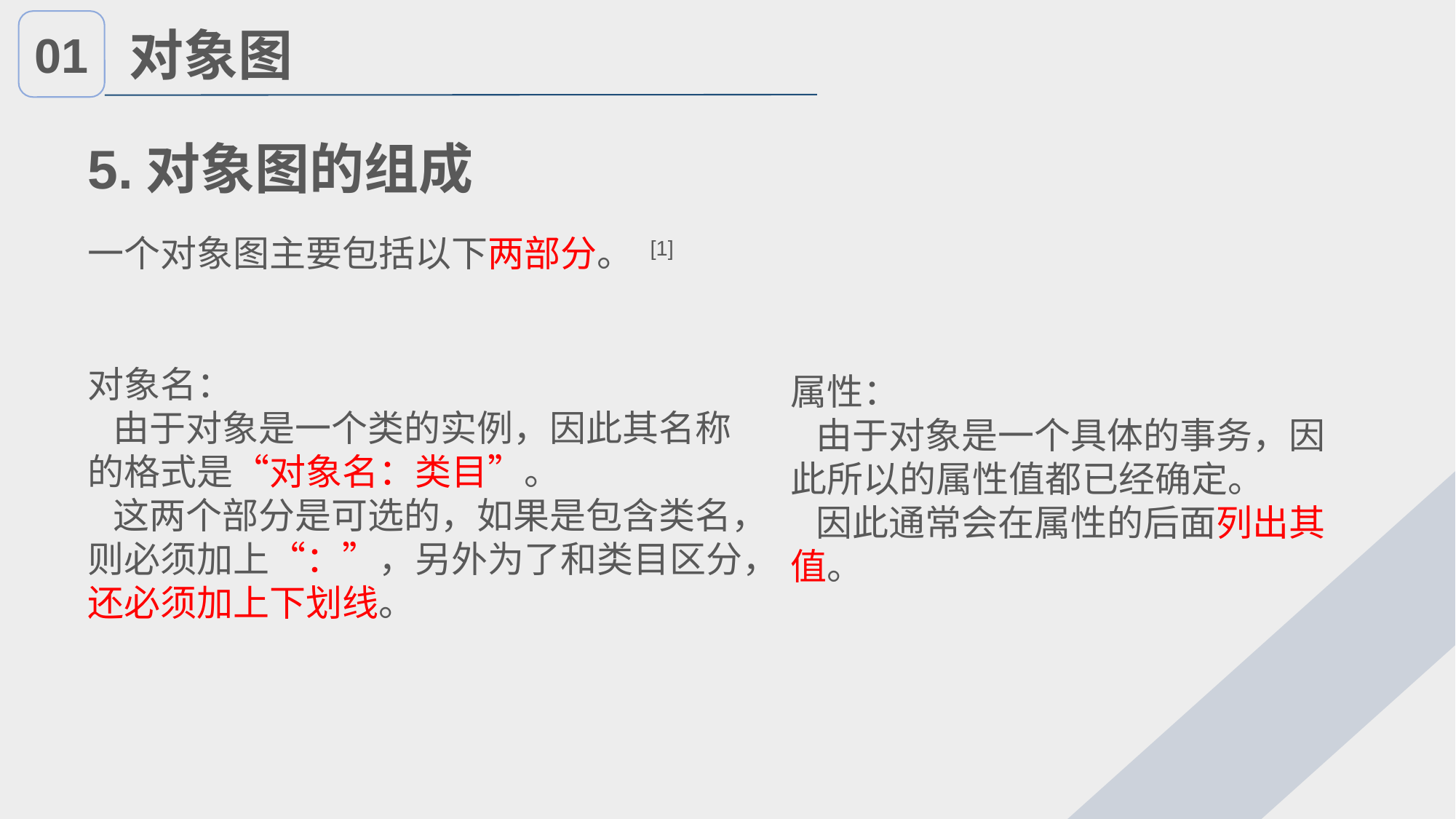

01
对象图
5.对象图的组成
一个对象图主要包括以下两部分。 [1]

对象名：
  由于对象是一个类的实例，因此其名称的格式是“对象名：类目”。
  这两个部分是可选的，如果是包含类名，则必须加上“：”，另外为了和类目区分，还必须加上下划线。
属性：
  由于对象是一个具体的事务，因此所以的属性值都已经确定。
  因此通常会在属性的后面列出其值。